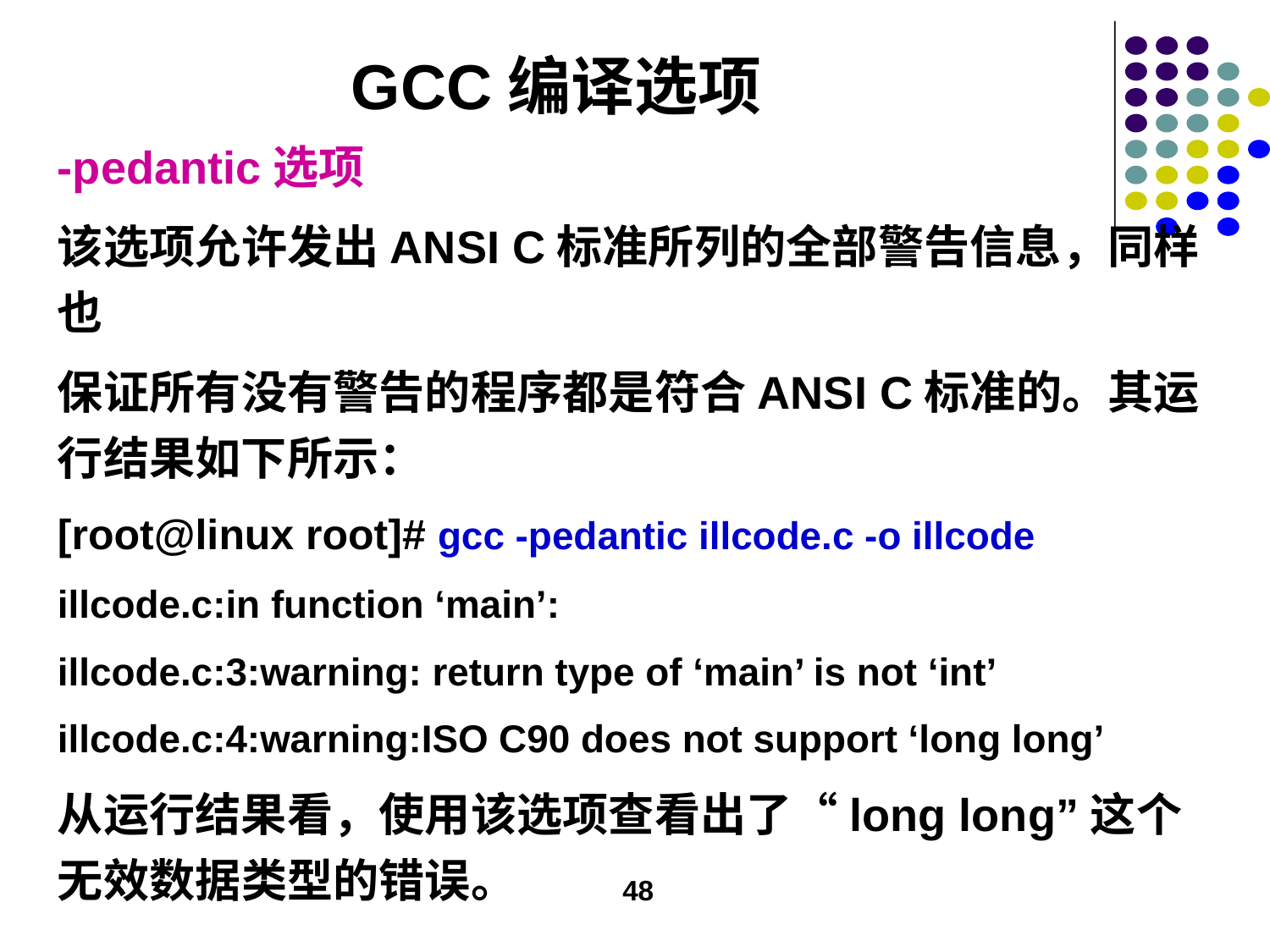

GCC编译选项
-pedantic选项
该选项允许发出ANSI C标准所列的全部警告信息，同样也
保证所有没有警告的程序都是符合ANSI C标准的。其运行结果如下所示：
[root@linux root]# gcc -pedantic illcode.c -o illcode
illcode.c:in function ‘main’:
illcode.c:3:warning: return type of ‘main’ is not ‘int’
illcode.c:4:warning:ISO C90 does not support ‘long long’
从运行结果看，使用该选项查看出了“long long”这个无效数据类型的错误。
48